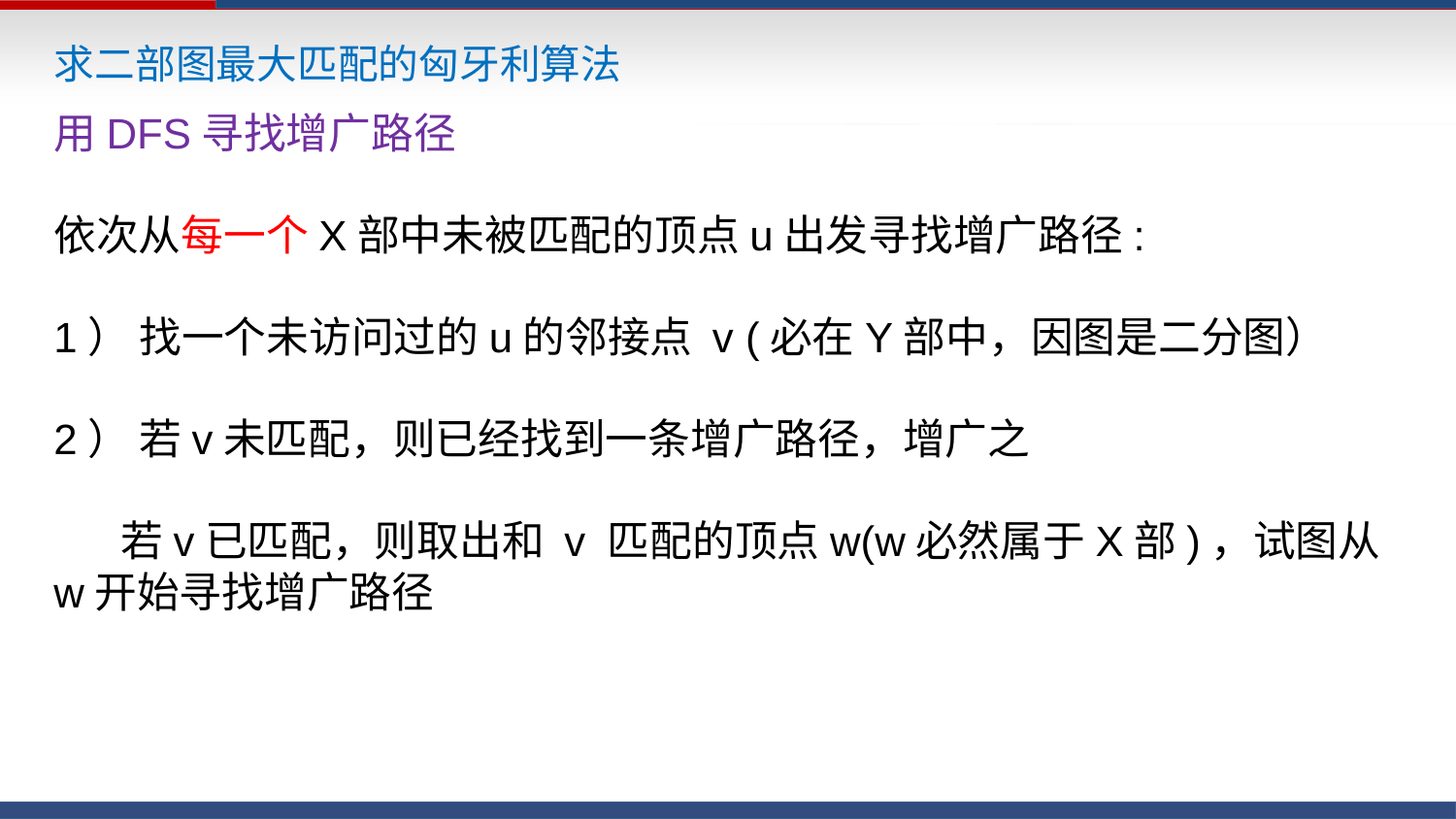

求二部图最大匹配的匈牙利算法
用DFS寻找增广路径

依次从每一个X部中未被匹配的顶点u出发寻找增广路径:

1） 找一个未访问过的u的邻接点 v (必在Y部中，因图是二分图）

2） 若v未匹配，则已经找到一条增广路径，增广之

      若v已匹配，则取出和 v 匹配的顶点w(w必然属于X部)，试图从 w开始寻找增广路径